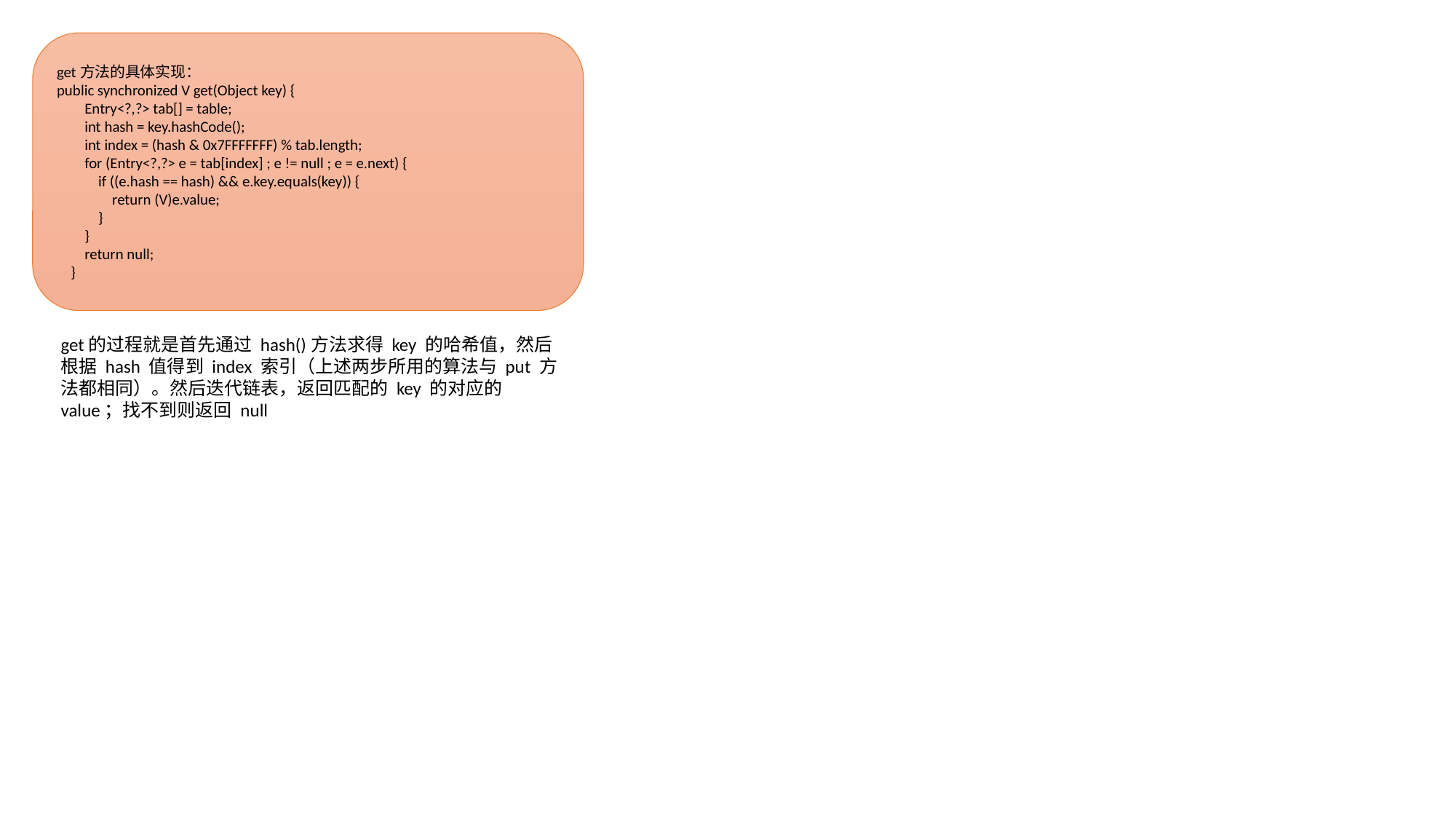

get方法的具体实现：
public synchronized V get(Object key) {
        Entry<?,?> tab[] = table;
        int hash = key.hashCode();
        int index = (hash & 0x7FFFFFFF) % tab.length;
        for (Entry<?,?> e = tab[index] ; e != null ; e = e.next) {
            if ((e.hash == hash) && e.key.equals(key)) {
                return (V)e.value;
            }
        }
        return null;
    }
get的过程就是首先通过 hash()方法求得 key 的哈希值，然后根据 hash 值得到 index 索引（上述两步所用的算法与 put 方法都相同）。然后迭代链表，返回匹配的 key 的对应的 value；找不到则返回 null